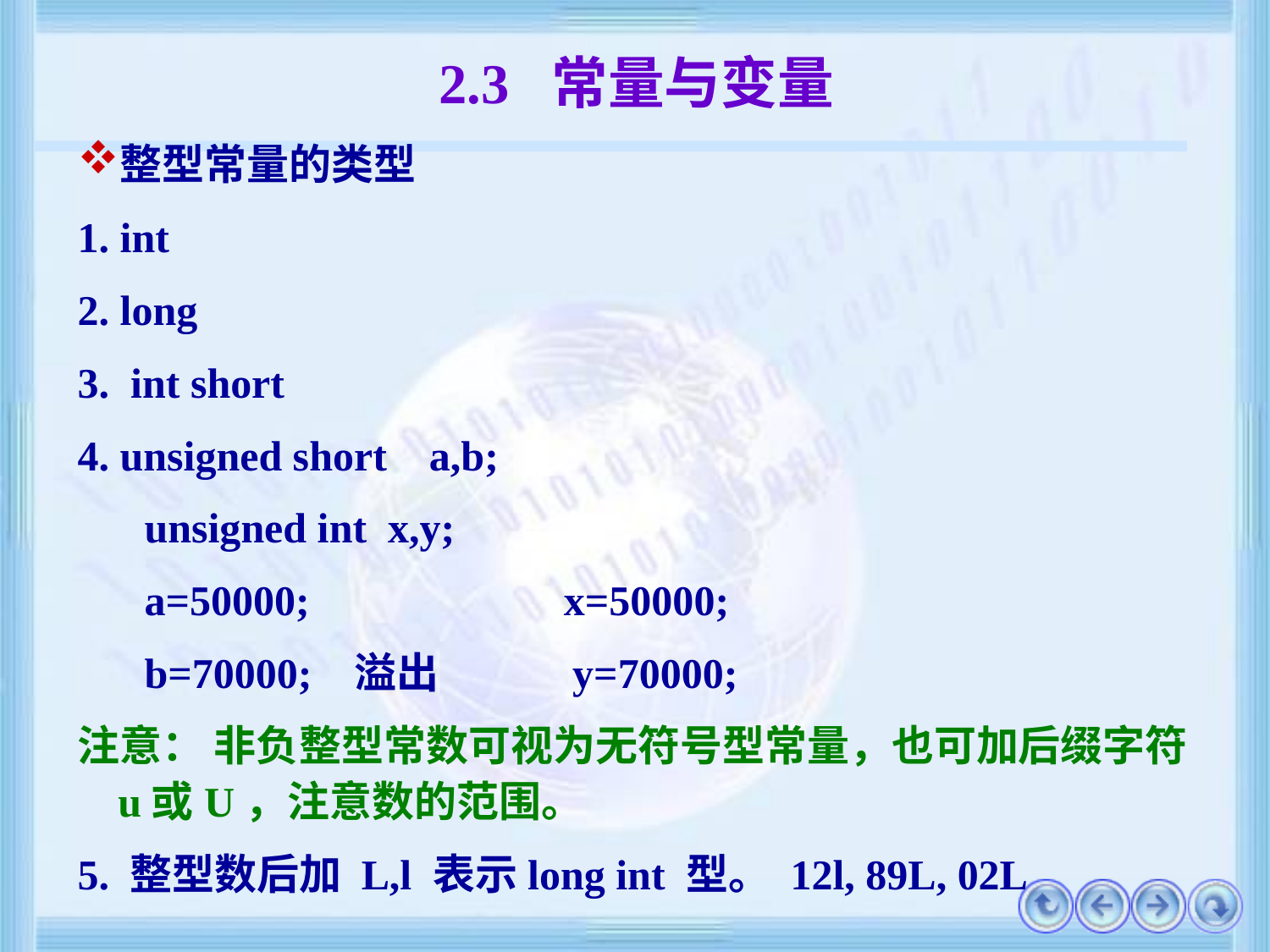

# 2.3  常量与变量
整型常量的类型
1. int
2. long
3.  int short
4. unsigned short    a,b;
unsigned int  x,y;
a=50000;                        x=50000;
b=70000;   溢出             y=70000;
注意： 非负整型常数可视为无符号型常量，也可加后缀字符u或U，注意数的范围。
5. 整型数后加 L,l 表示long int 型。 12l, 89L, 02L